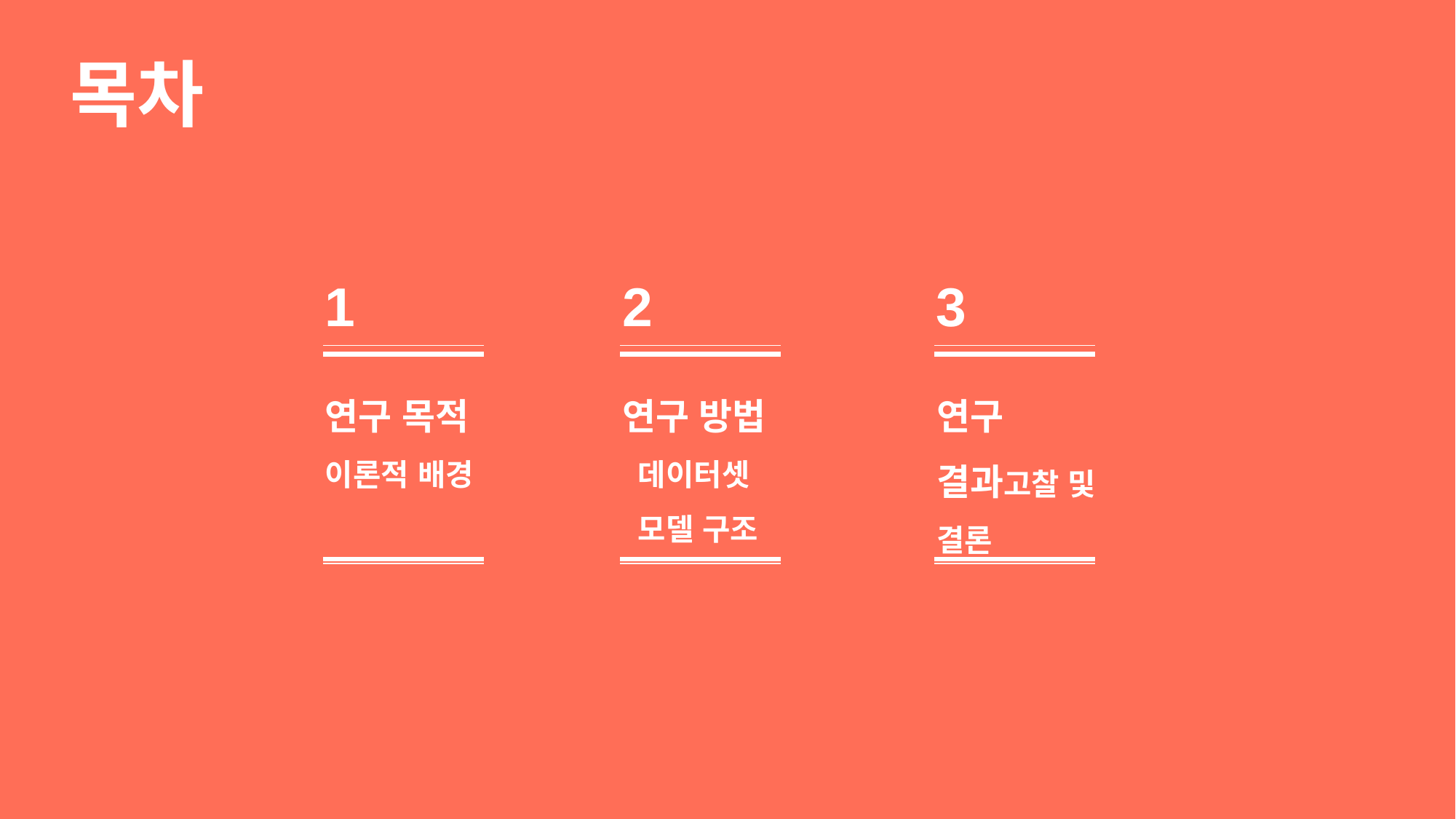

목차
1
2
3
연구 목적
이론적 배경
연구 방법
 데이터셋
 모델 구조
연구 결과고찰 및 결론